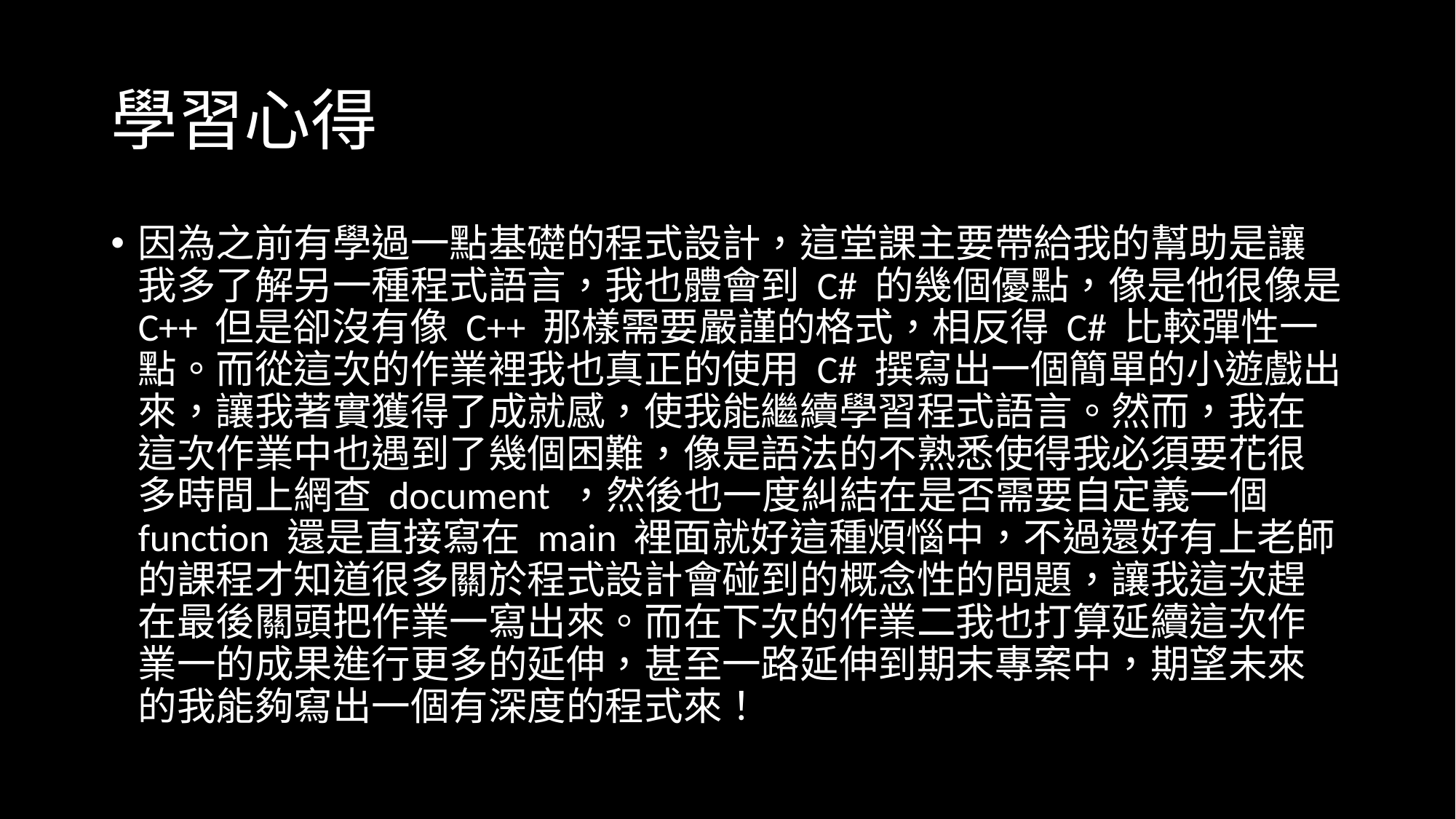

# 學習心得
因為之前有學過一點基礎的程式設計，這堂課主要帶給我的幫助是讓我多了解另一種程式語言，我也體會到 C# 的幾個優點，像是他很像是 C++ 但是卻沒有像 C++ 那樣需要嚴謹的格式，相反得 C# 比較彈性一點。而從這次的作業裡我也真正的使用 C# 撰寫出一個簡單的小遊戲出來，讓我著實獲得了成就感，使我能繼續學習程式語言。然而，我在這次作業中也遇到了幾個困難，像是語法的不熟悉使得我必須要花很多時間上網查 document ，然後也一度糾結在是否需要自定義一個 function 還是直接寫在 main 裡面就好這種煩惱中，不過還好有上老師的課程才知道很多關於程式設計會碰到的概念性的問題，讓我這次趕在最後關頭把作業一寫出來。而在下次的作業二我也打算延續這次作業一的成果進行更多的延伸，甚至一路延伸到期末專案中，期望未來的我能夠寫出一個有深度的程式來！